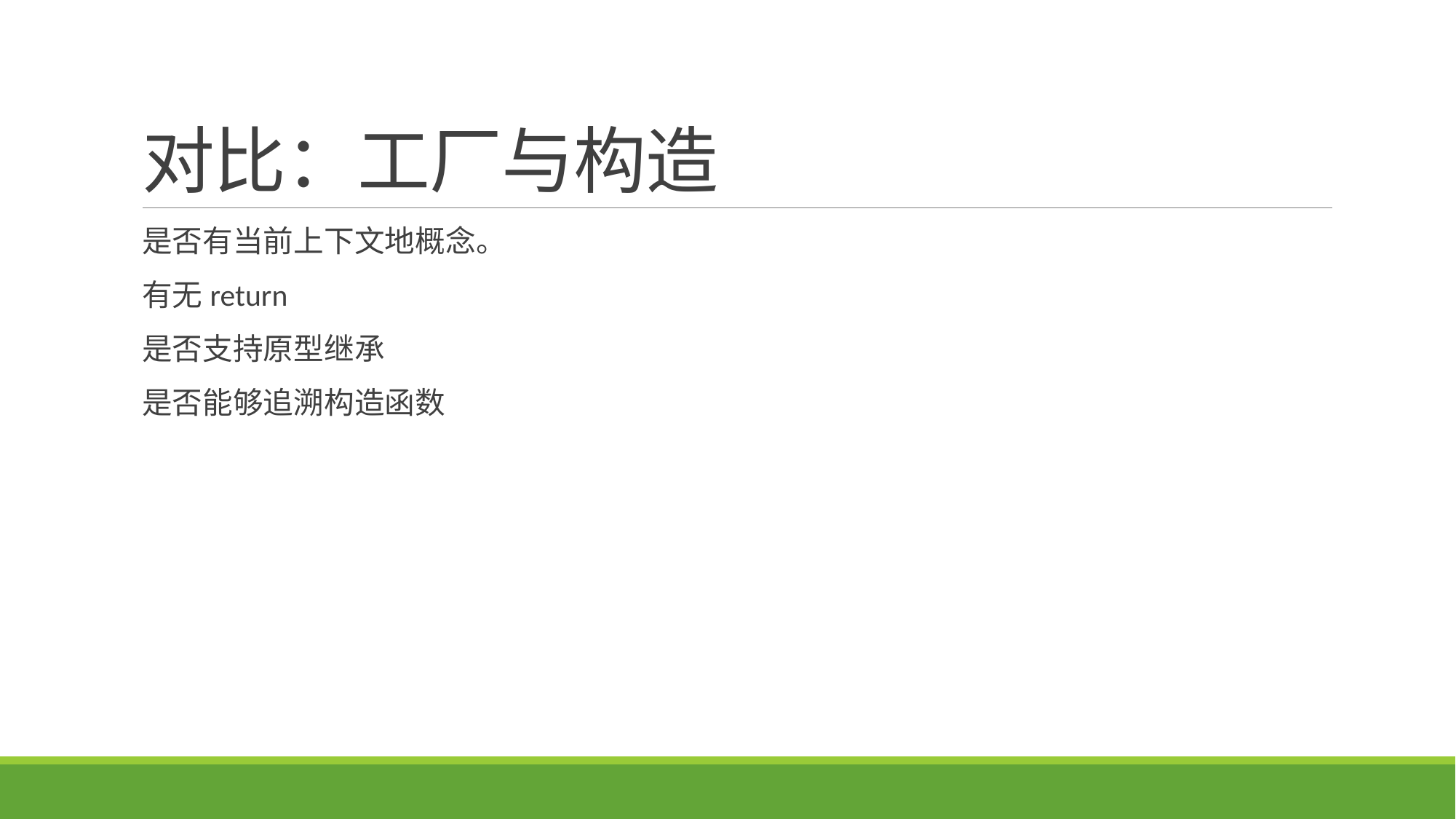

# 对比：工厂与构造
是否有当前上下文地概念。
有无return
是否支持原型继承
是否能够追溯构造函数